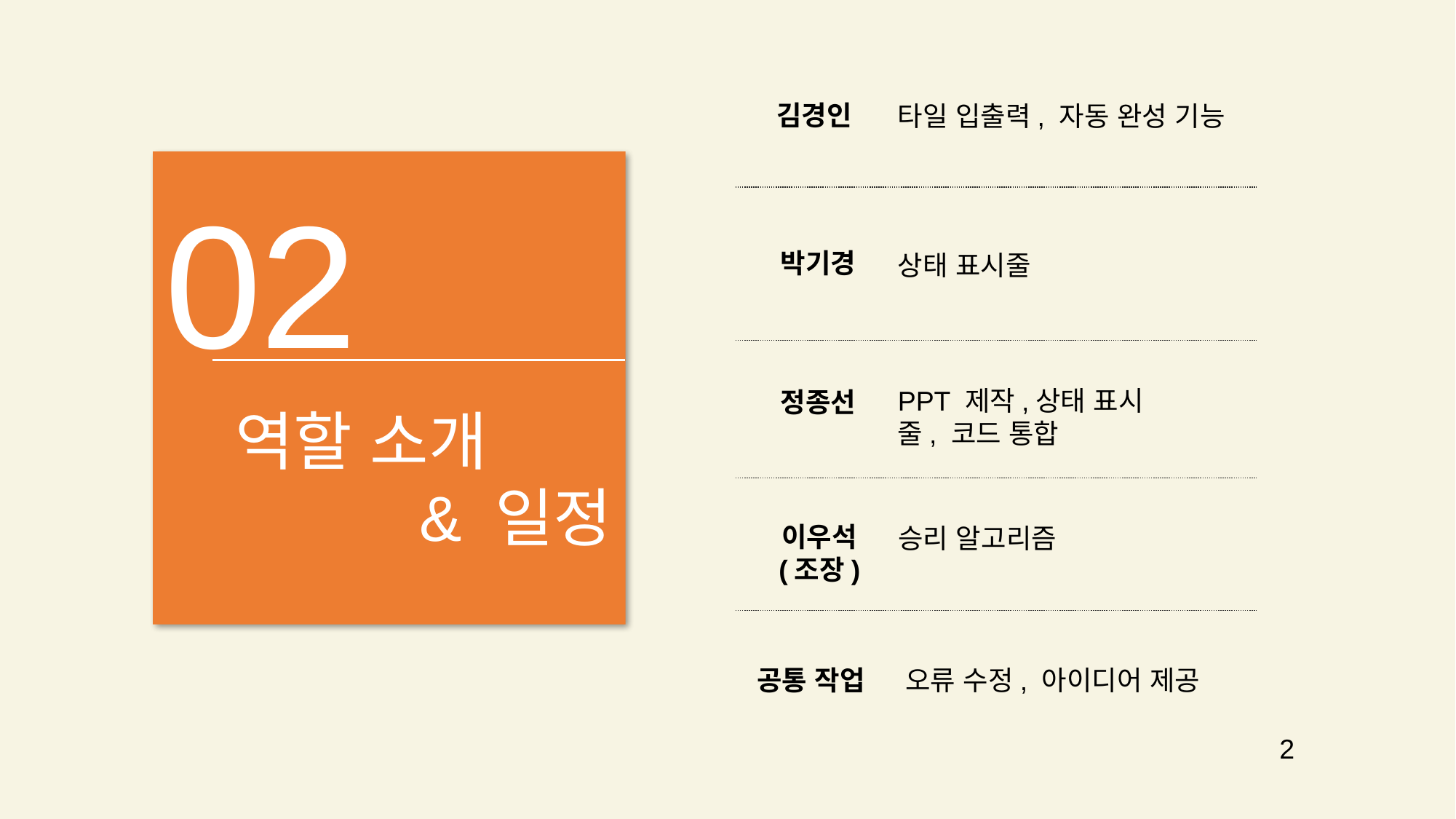

김경인
타일 입출력, 자동 완성 기능

02
박기경
상태 표시줄
PPT 제작,상태 표시줄, 코드 통합
정종선
역할 소개         & 일정
이우석
(조장)
승리 알고리즘
공통 작업
오류 수정, 아이디어 제공
2